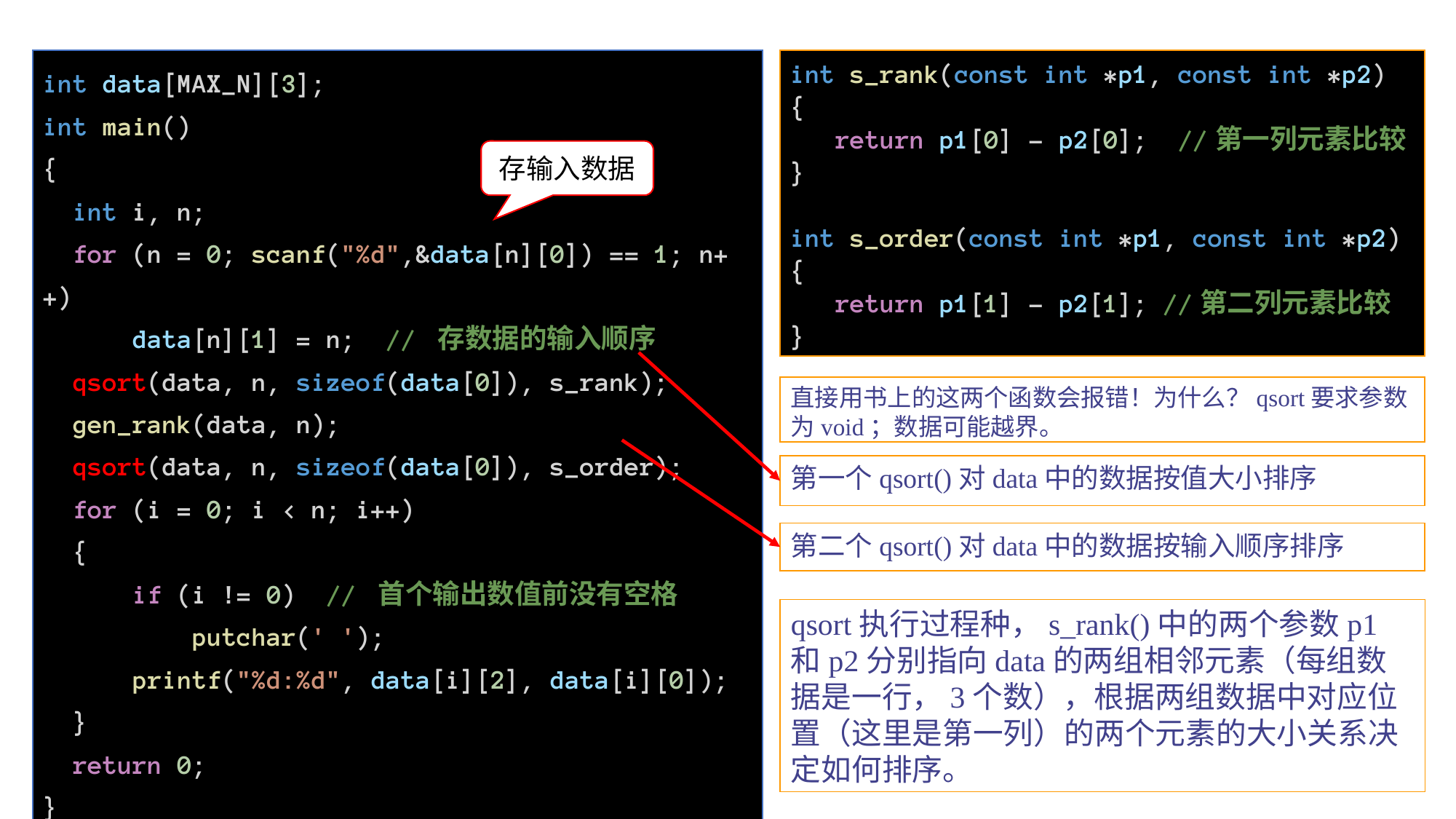

int data[MAX_N][3];
int main()
{
  int i, n;
  for (n = 0; scanf("%d",&data[n][0]) == 1; n++)
      data[n][1] = n;  // 存数据的输入顺序
  qsort(data, n, sizeof(data[0]), s_rank);
  gen_rank(data, n);
  qsort(data, n, sizeof(data[0]), s_order);
  for (i = 0; i < n; i++)
  {
      if (i != 0)  // 首个输出数值前没有空格
          putchar(' ');
      printf("%d:%d", data[i][2], data[i][0]);
  }
  return 0;
}
int s_rank(const int *p1, const int *p2)
{
   return p1[0] - p2[0];  //第一列元素比较
}
int s_order(const int *p1, const int *p2)
{
   return p1[1] - p2[1]; //第二列元素比较
}
存输入数据
直接用书上的这两个函数会报错！为什么？qsort要求参数为void；数据可能越界。
第一个qsort()对data中的数据按值大小排序
第二个qsort()对data中的数据按输入顺序排序
qsort执行过程种，s_rank()中的两个参数p1和p2分别指向data的两组相邻元素（每组数据是一行，3个数），根据两组数据中对应位置（这里是第一列）的两个元素的大小关系决定如何排序。